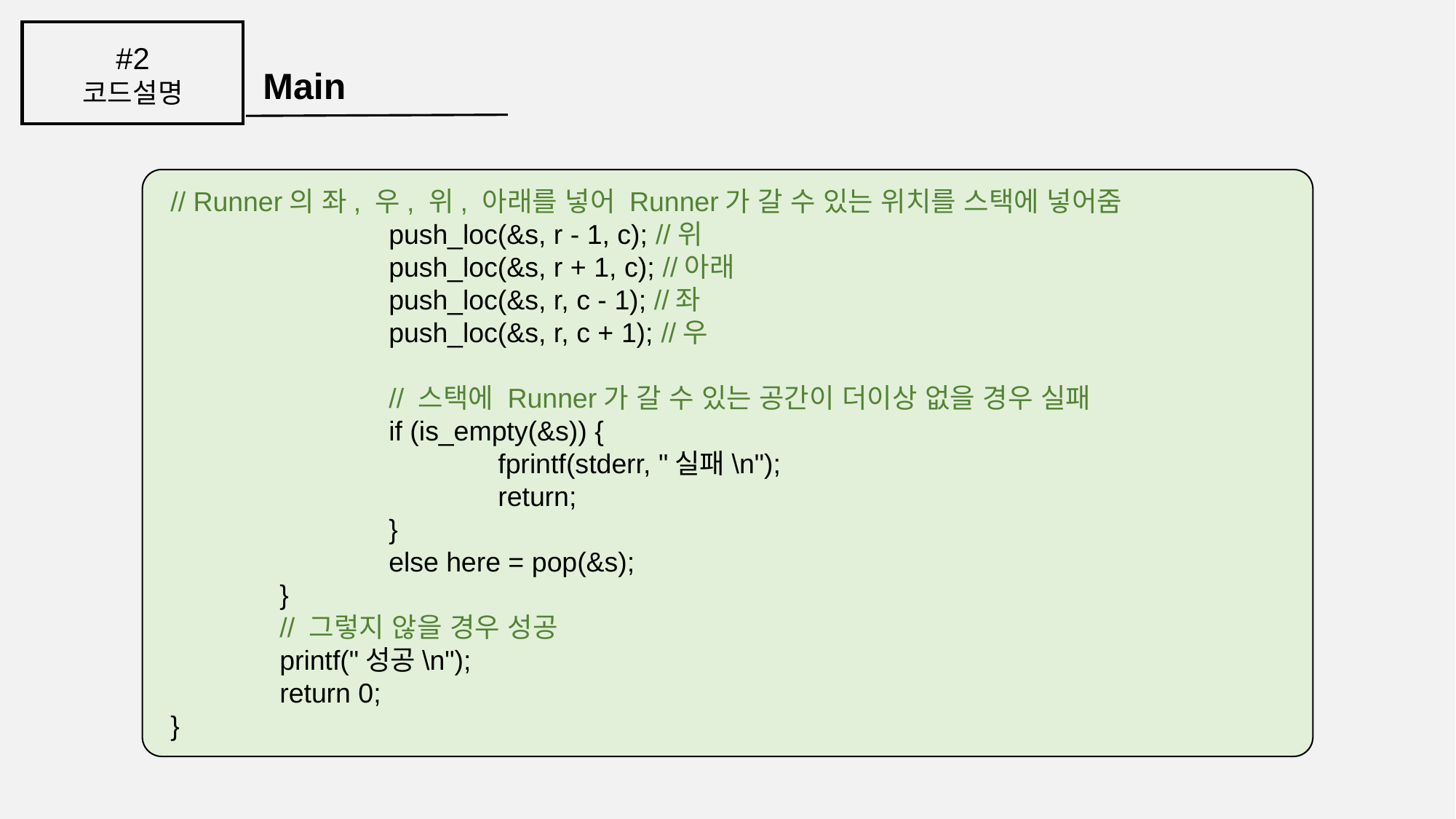

#2
코드설명
Main

// Runner의 좌, 우, 위, 아래를 넣어 Runner가 갈 수 있는 위치를 스택에 넣어줌
		push_loc(&s, r - 1, c); //위
		push_loc(&s, r + 1, c); //아래
		push_loc(&s, r, c - 1); //좌
		push_loc(&s, r, c + 1); //우

		// 스택에 Runner가 갈 수 있는 공간이 더이상 없을 경우 실패
		if (is_empty(&s)) {
			fprintf(stderr, "실패\n");
			return;
		}
		else here = pop(&s);
	}
	// 그렇지 않을 경우 성공
	printf("성공\n");
	return 0;
}